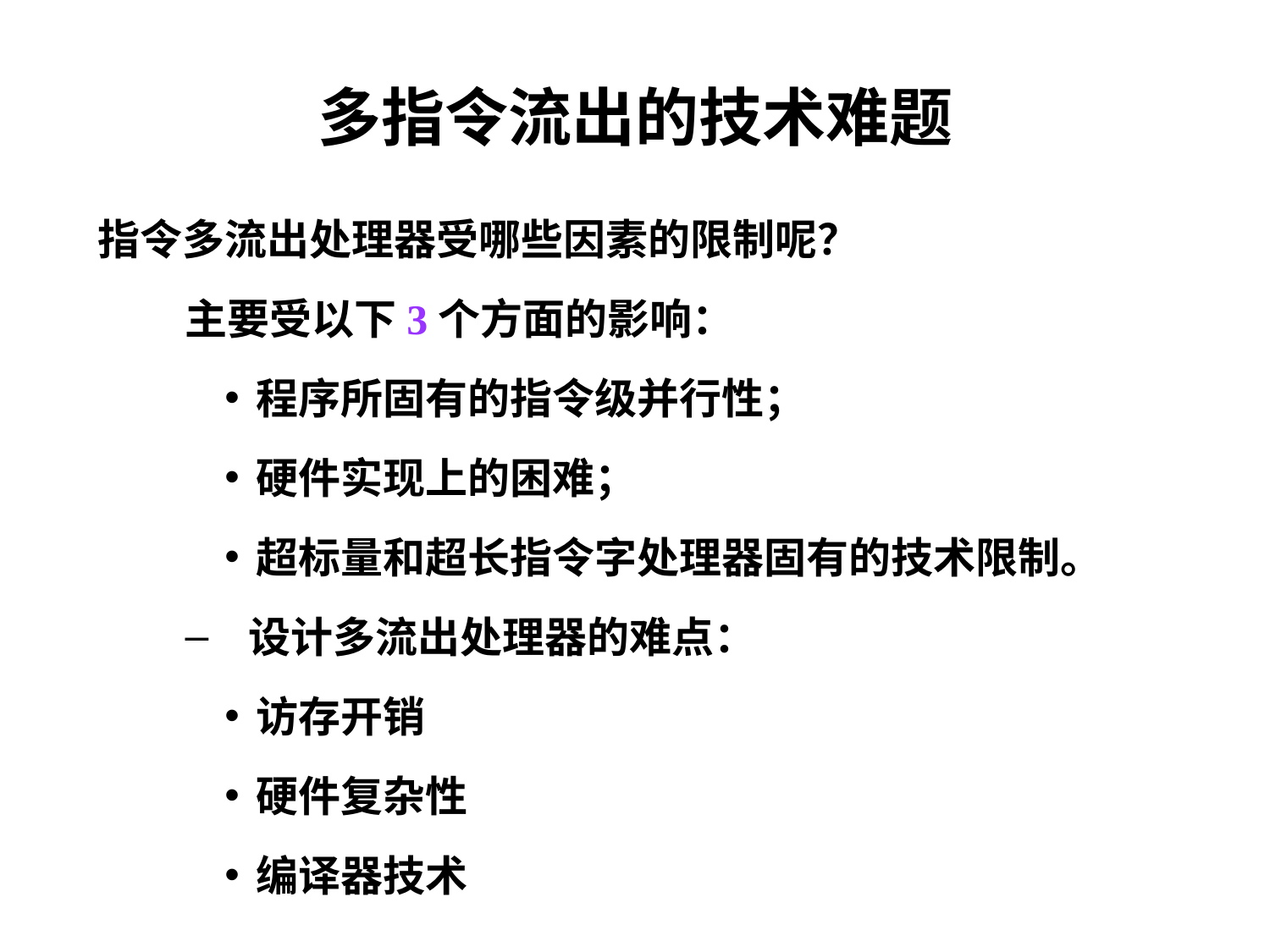

多指令流出的技术难题
指令多流出处理器受哪些因素的限制呢？
主要受以下3个方面的影响：
程序所固有的指令级并行性；
硬件实现上的困难；
超标量和超长指令字处理器固有的技术限制。
设计多流出处理器的难点：
访存开销
硬件复杂性
编译器技术